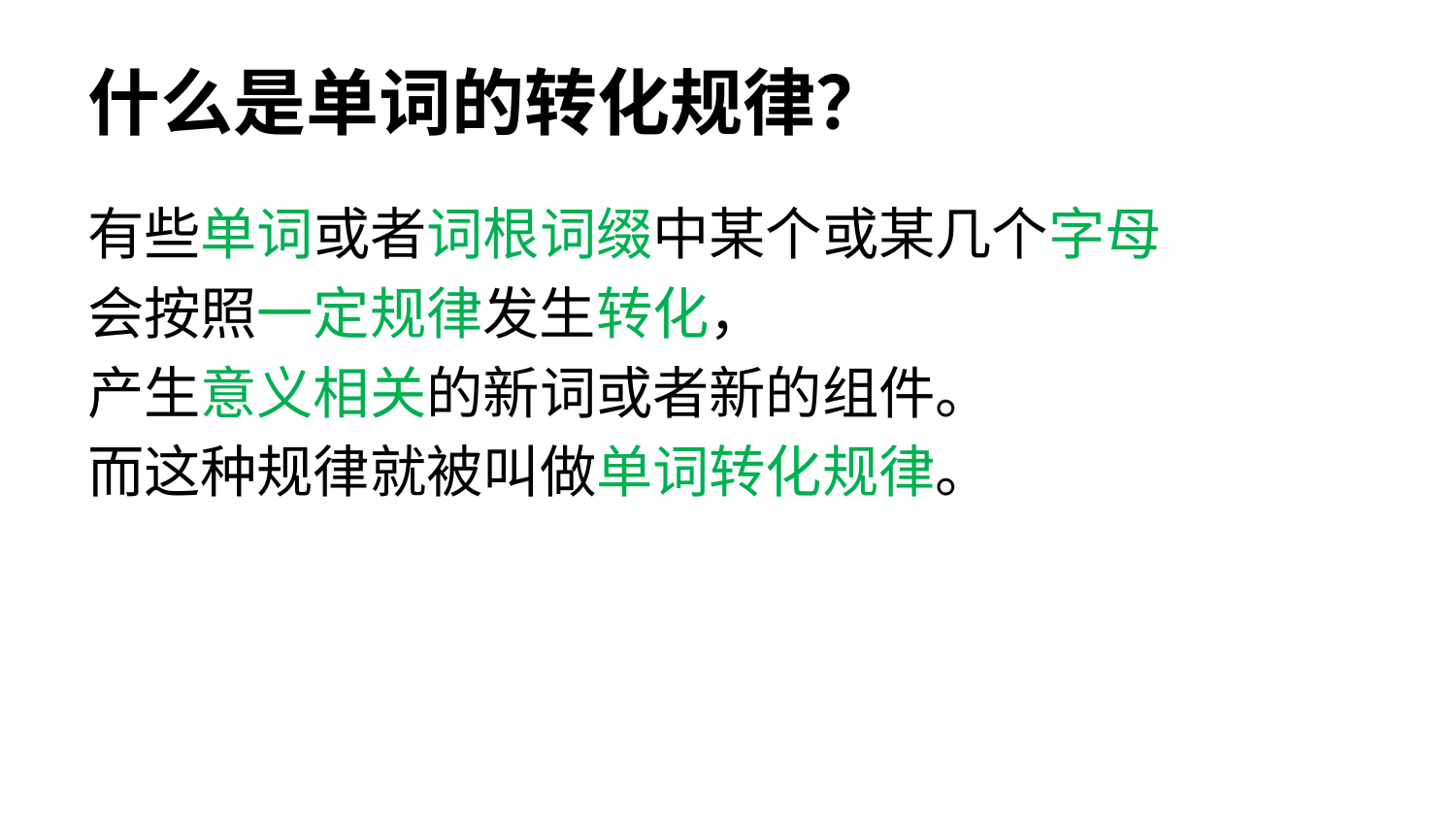

# 什么是单词的转化规律？
有些单词或者词根词缀中某个或某几个字母
会按照一定规律发生转化，
产生意义相关的新词或者新的组件。
而这种规律就被叫做单词转化规律。